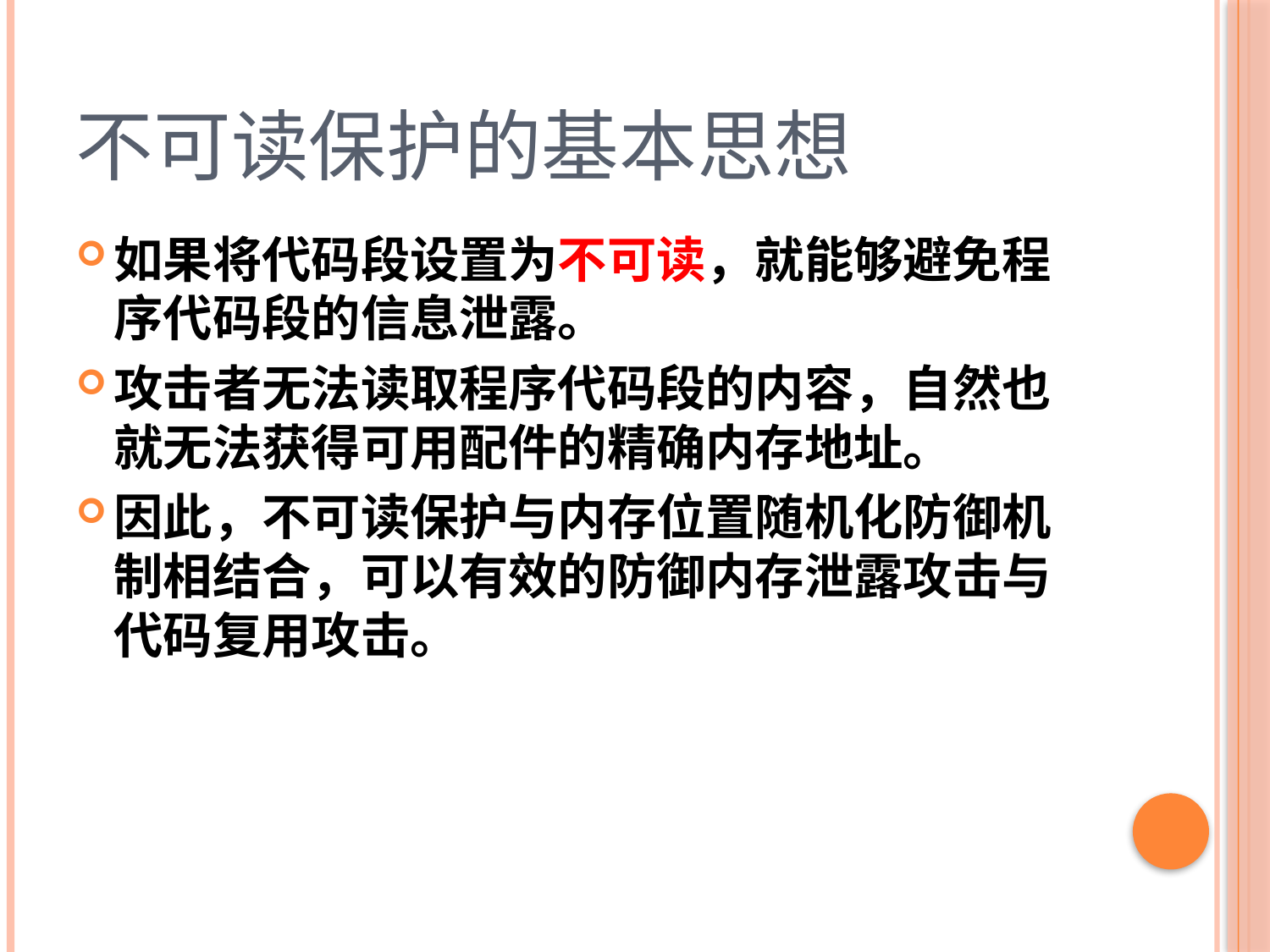

# 不可读保护的基本思想
如果将代码段设置为不可读，就能够避免程序代码段的信息泄露。
攻击者无法读取程序代码段的内容，自然也就无法获得可用配件的精确内存地址。
因此，不可读保护与内存位置随机化防御机制相结合，可以有效的防御内存泄露攻击与代码复用攻击。